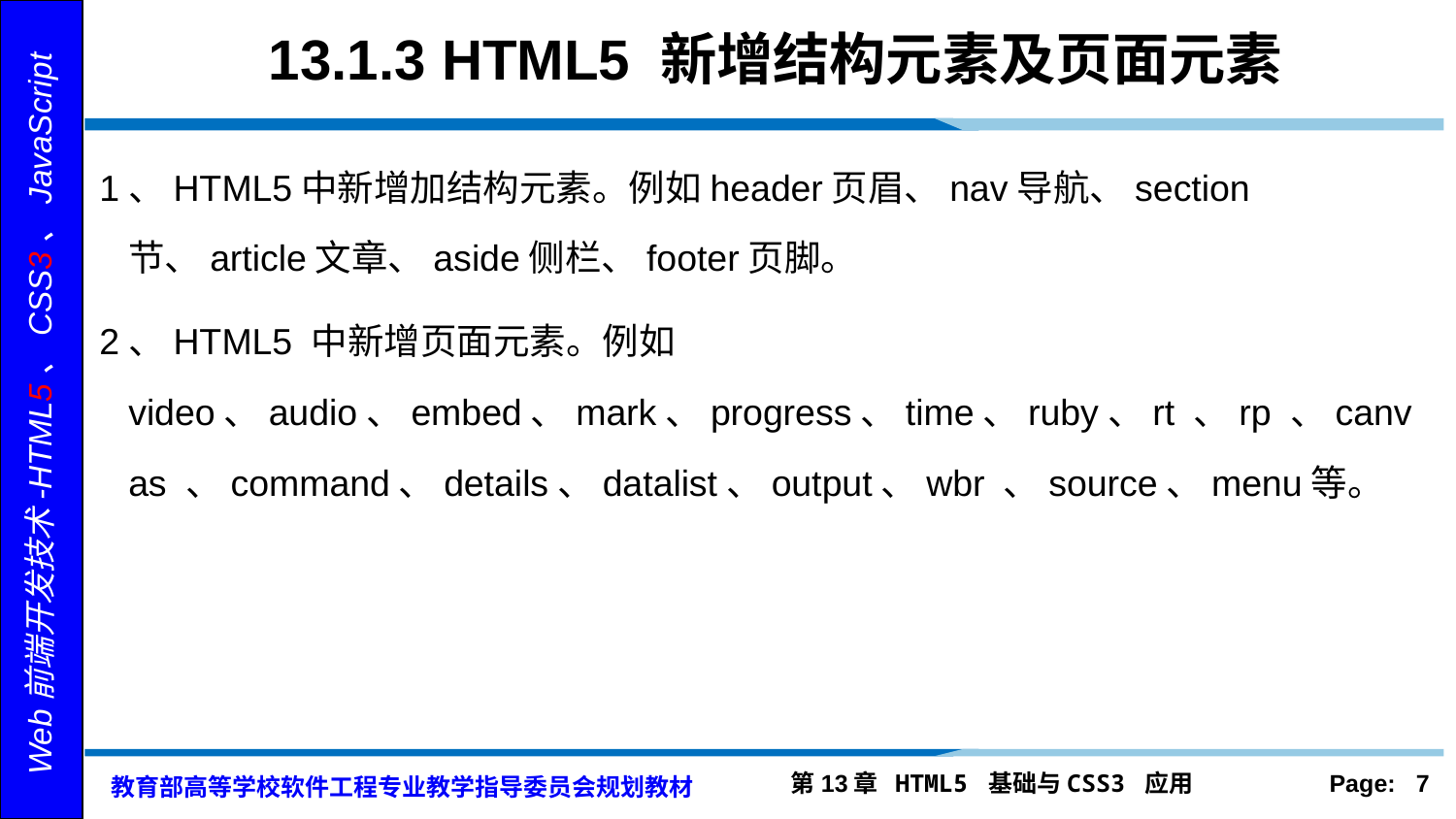

# 13.1.3 HTML5 新增结构元素及页面元素
1、HTML5中新增加结构元素。例如header页眉、nav导航、section节、article文章、aside侧栏、footer页脚。
2、HTML5 中新增页面元素。例如video、audio、embed、mark、progress、time、ruby、rt 、rp 、canvas 、command、details、datalist、output、wbr 、source、menu等。